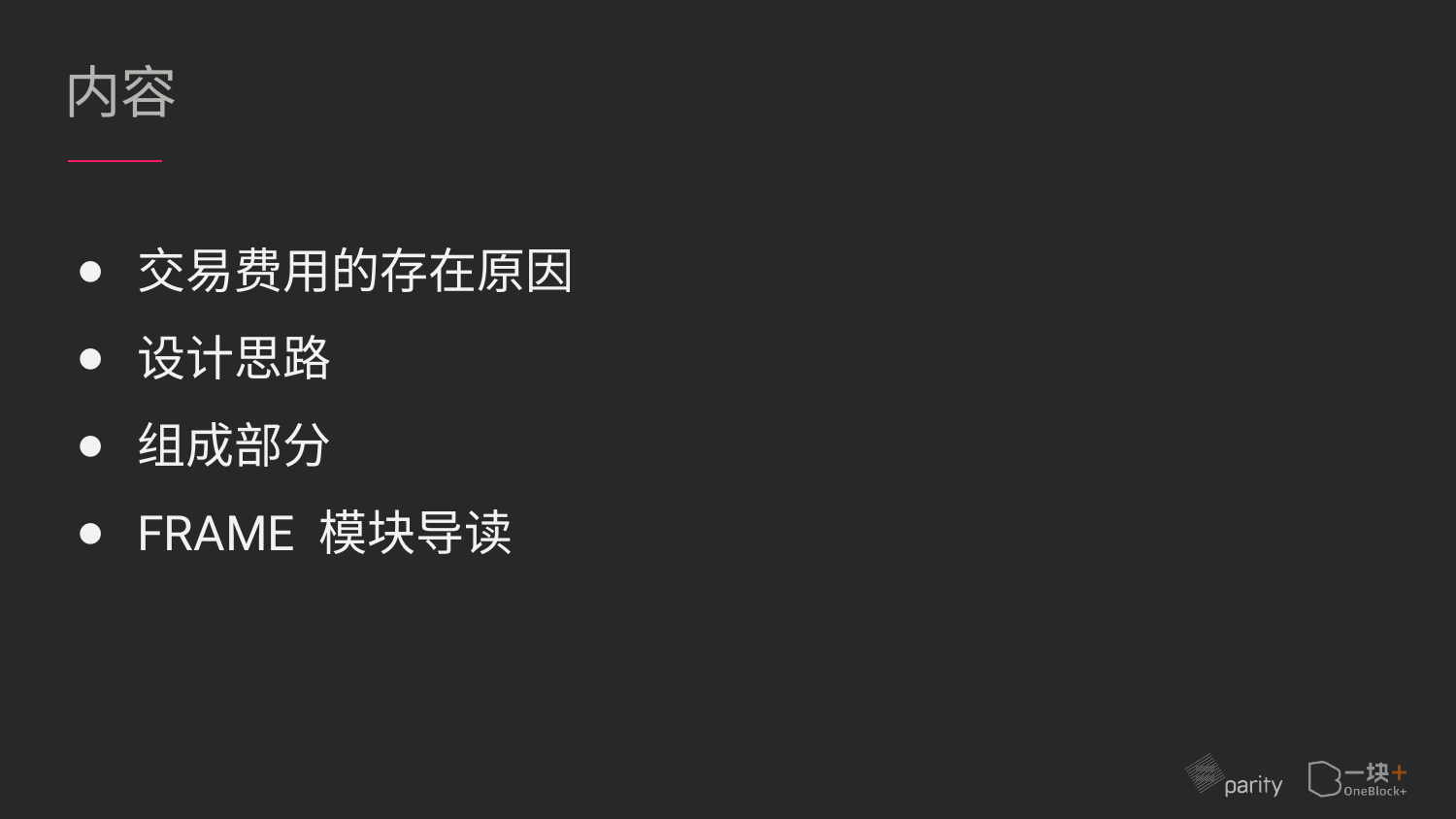

# 内容
交易费用的存在原因
设计思路
组成部分
FRAME 模块导读